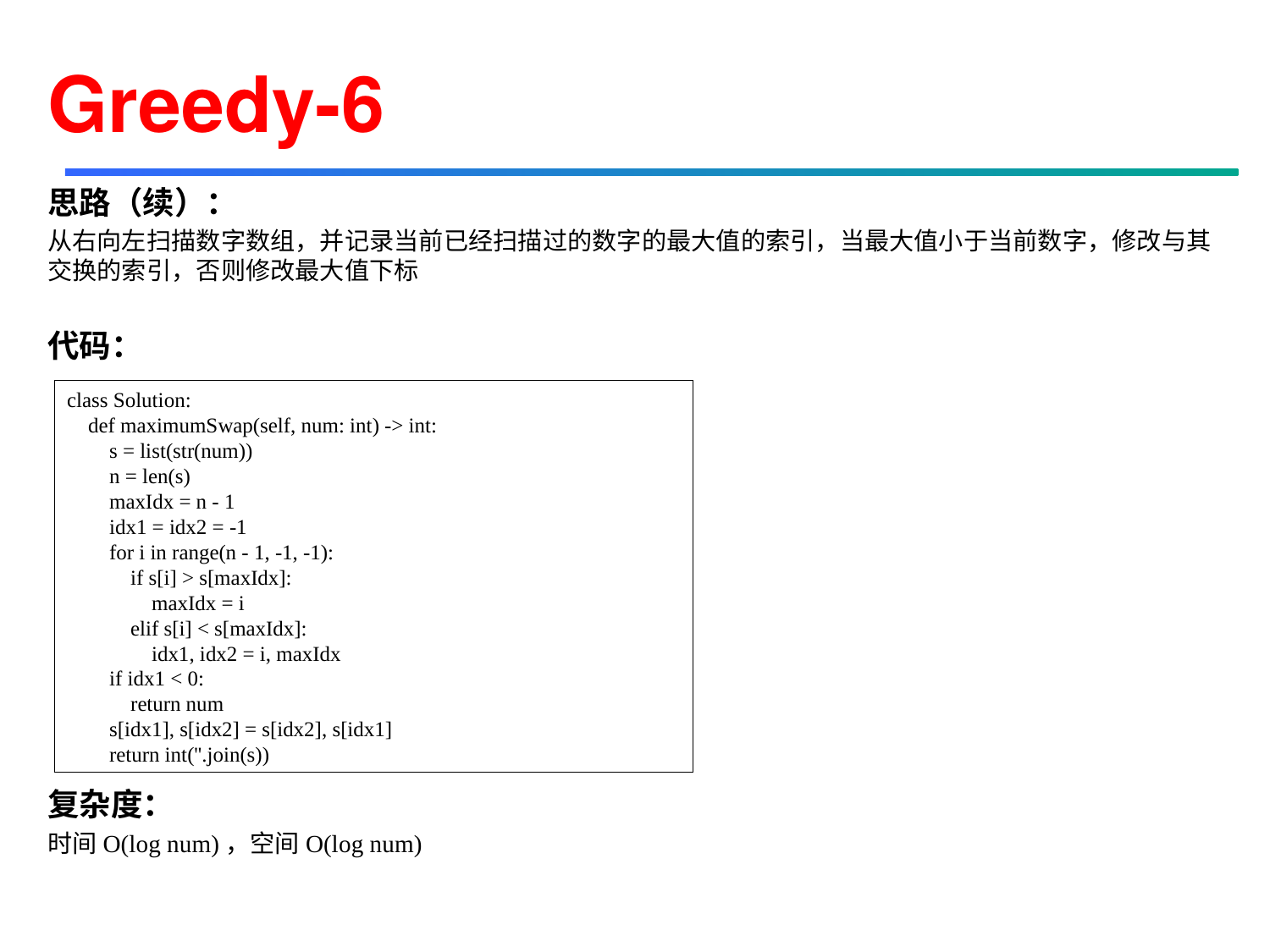

# Greedy-6
思路（续）：
从右向左扫描数字数组，并记录当前已经扫描过的数字的最大值的索引，当最大值小于当前数字，修改与其交换的索引，否则修改最大值下标

代码：

复杂度：
时间O(log num)，空间O(log num)
class Solution:
    def maximumSwap(self, num: int) -> int:
        s = list(str(num))
        n = len(s)
        maxIdx = n - 1
        idx1 = idx2 = -1
        for i in range(n - 1, -1, -1):
            if s[i] > s[maxIdx]:
                maxIdx = i
            elif s[i] < s[maxIdx]:
                idx1, idx2 = i, maxIdx
        if idx1 < 0:
            return num
        s[idx1], s[idx2] = s[idx2], s[idx1]
        return int(''.join(s))